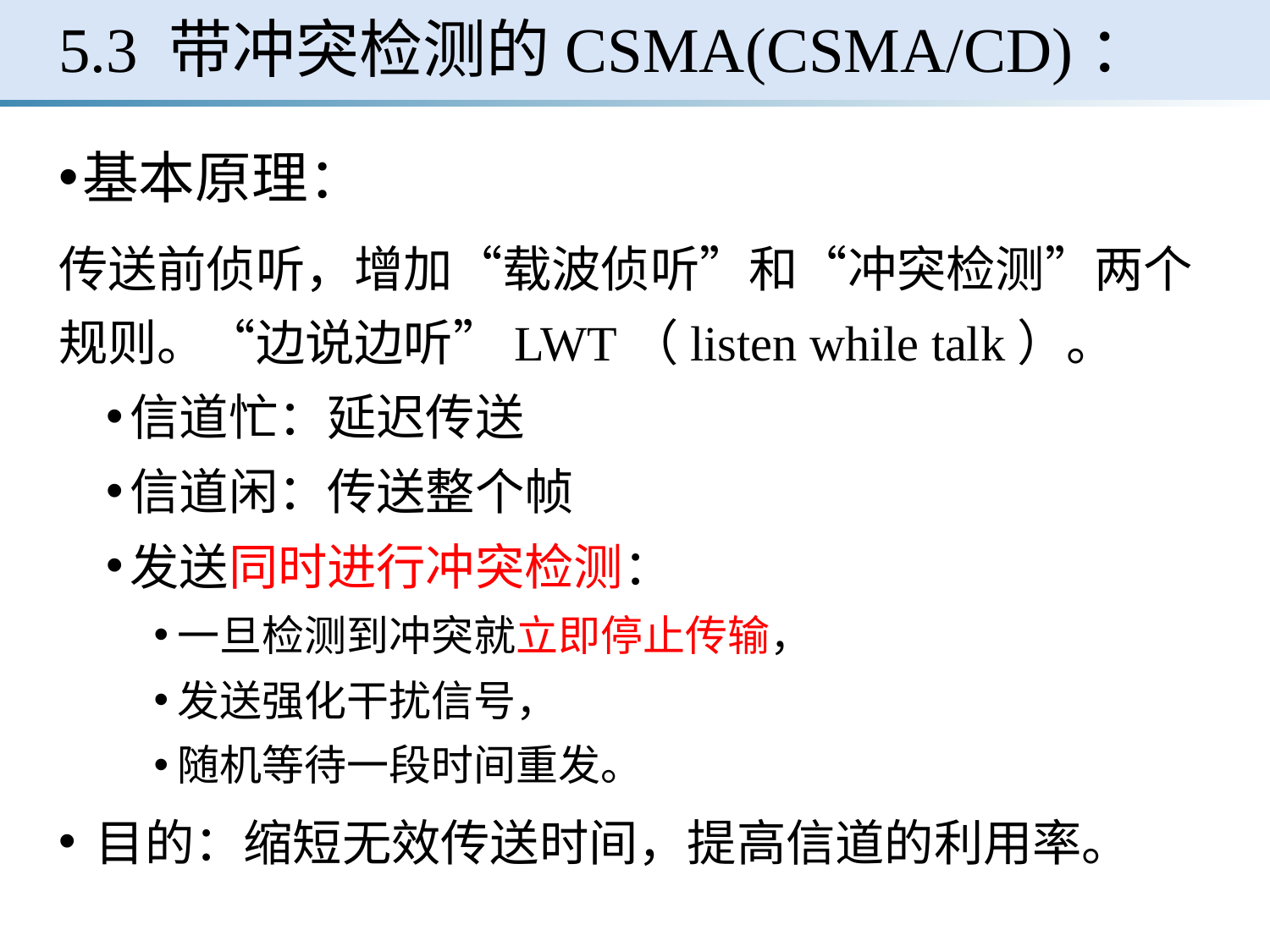

# 5.3 带冲突检测的CSMA(CSMA/CD)：
基本原理：
传送前侦听，增加“载波侦听”和“冲突检测”两个规则。“边说边听”LWT（listen while talk）。
信道忙：延迟传送
信道闲：传送整个帧
发送同时进行冲突检测：
一旦检测到冲突就立即停止传输，
发送强化干扰信号，
随机等待一段时间重发。
目的：缩短无效传送时间，提高信道的利用率。